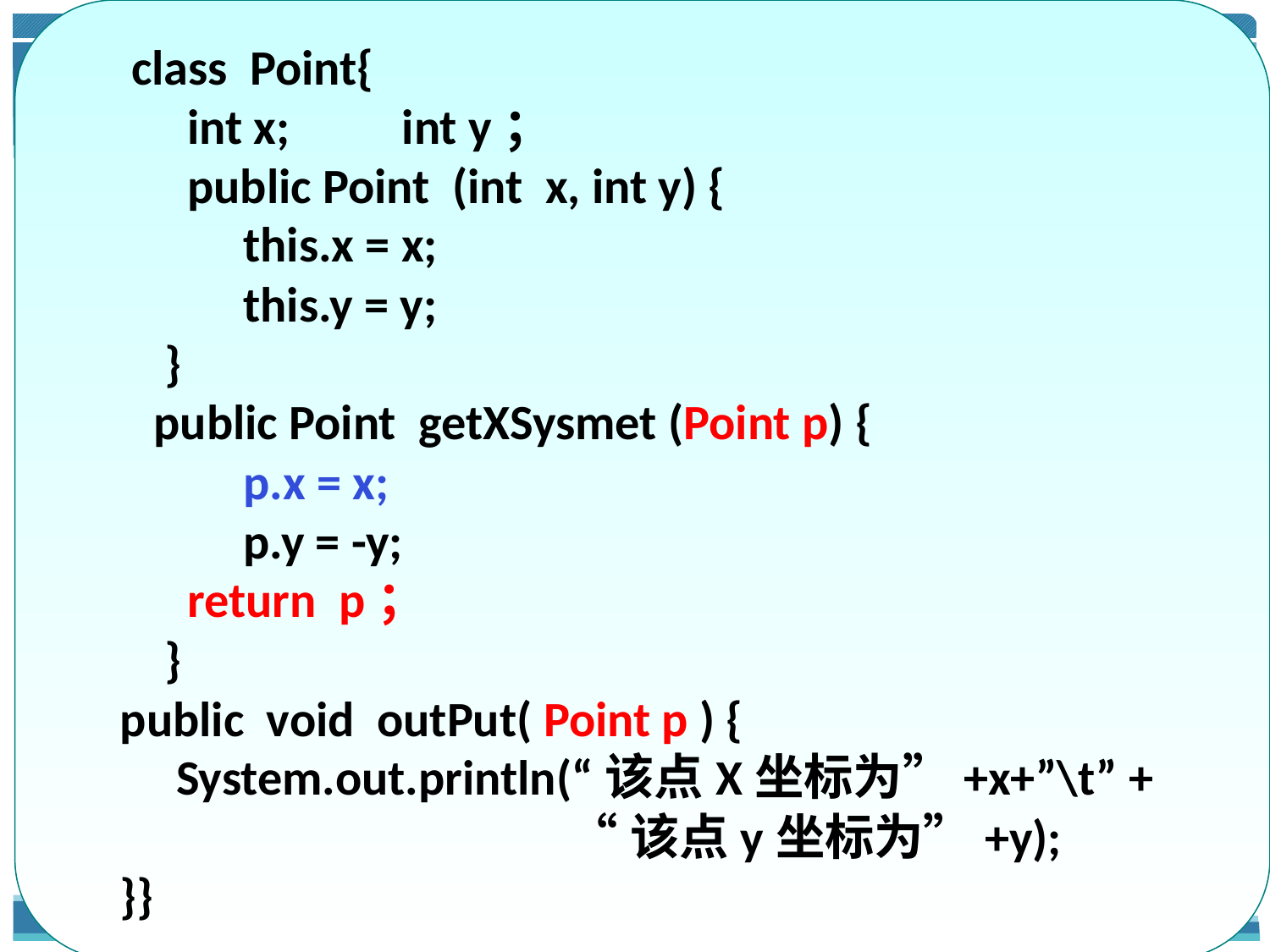

class  Point{
      int x;          int y；
      public Point  (int  x, int y) {
           this.x = x;
           this.y = y;
    }
   public Point  getXSysmet (Point p) {
           p.x = x;
           p.y = -y;
      return  p；
    }
public  void  outPut( Point p ) {
     System.out.println(“该点X坐标为”+x+”\t” +
                                        “该点y坐标为”+y);
}}